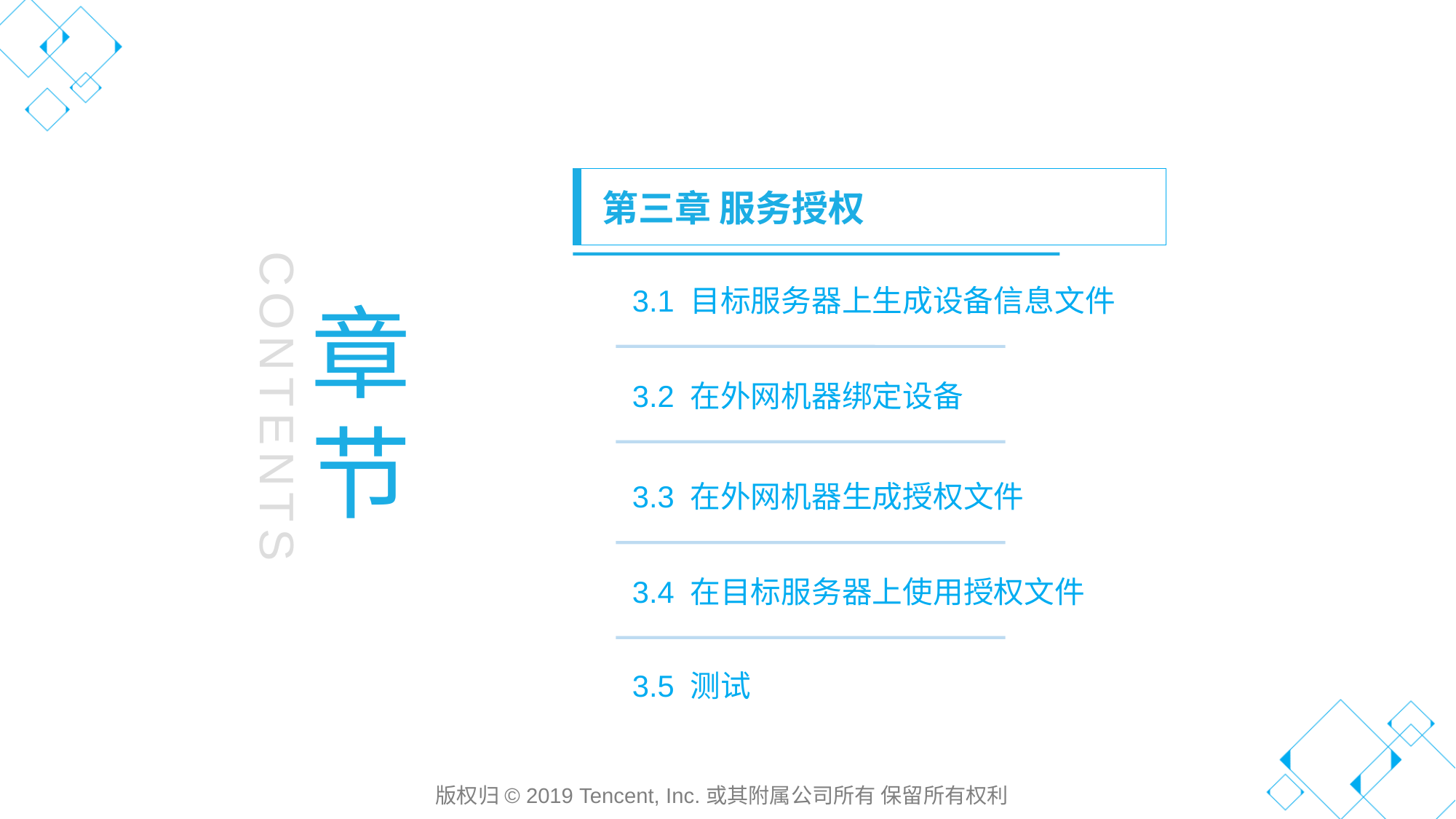

第三章 服务授权
章节

第一章 云计算发展历史
3.1 目标服务器上生成设备信息文件

3.2 在外网机器绑定设备
CONTENTS

3.3 在外网机器生成授权文件

3.4 在目标服务器上使用授权文件

3.5 测试